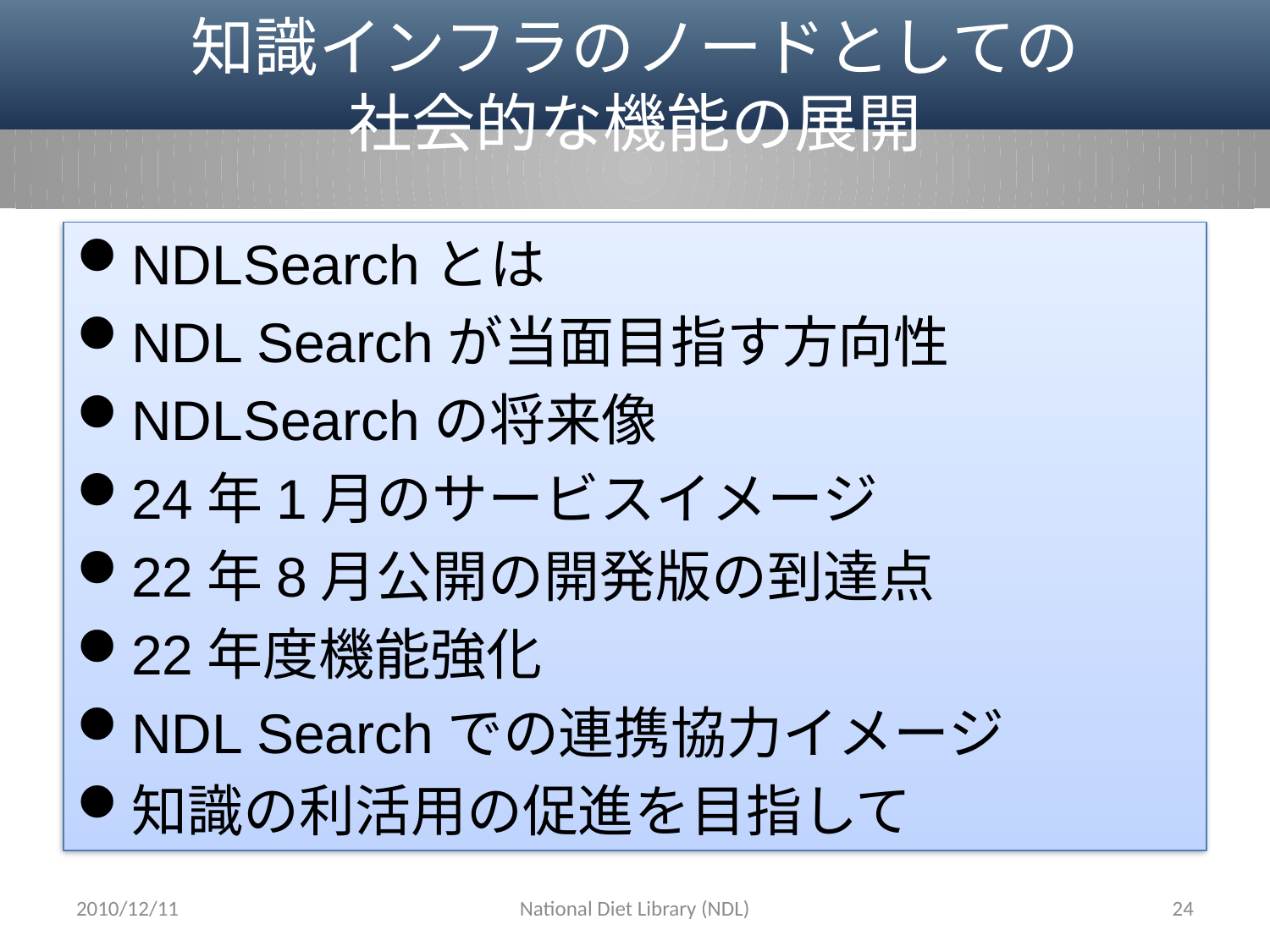

# 知識インフラのノードとしての 社会的な機能の展開
NDLSearchとは
NDL Searchが当面目指す方向性
NDLSearchの将来像
24年1月のサービスイメージ
22年8月公開の開発版の到達点
22年度機能強化
NDL Searchでの連携協力イメージ
知識の利活用の促進を目指して
2010/12/11
National Diet Library (NDL)
24